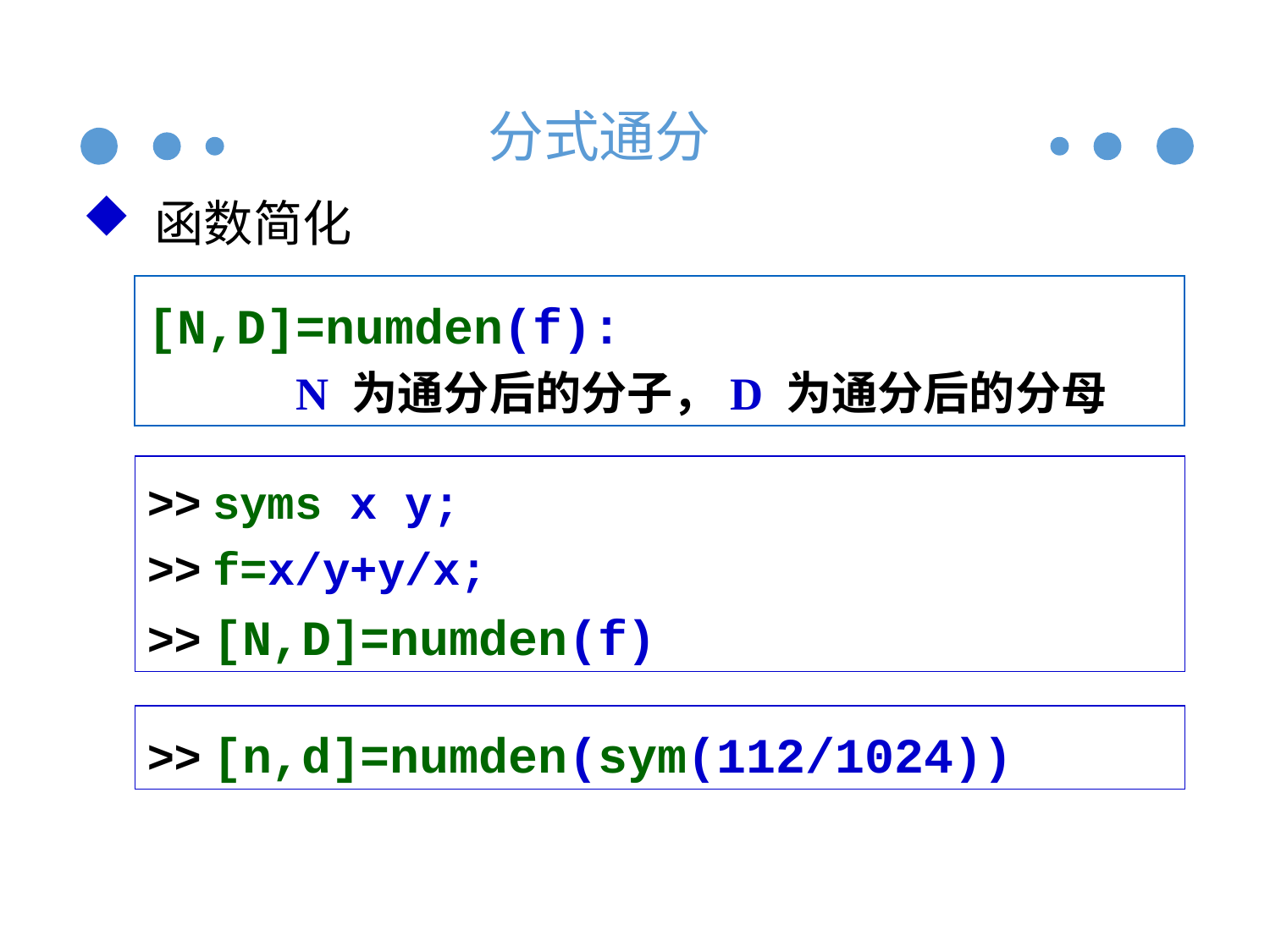

# 分式通分
 函数简化
[N,D]=numden(f):
             N 为通分后的分子，D 为通分后的分母
>> syms x y;
>> f=x/y+y/x;
>> [N,D]=numden(f)
>> [n,d]=numden(sym(112/1024))
23